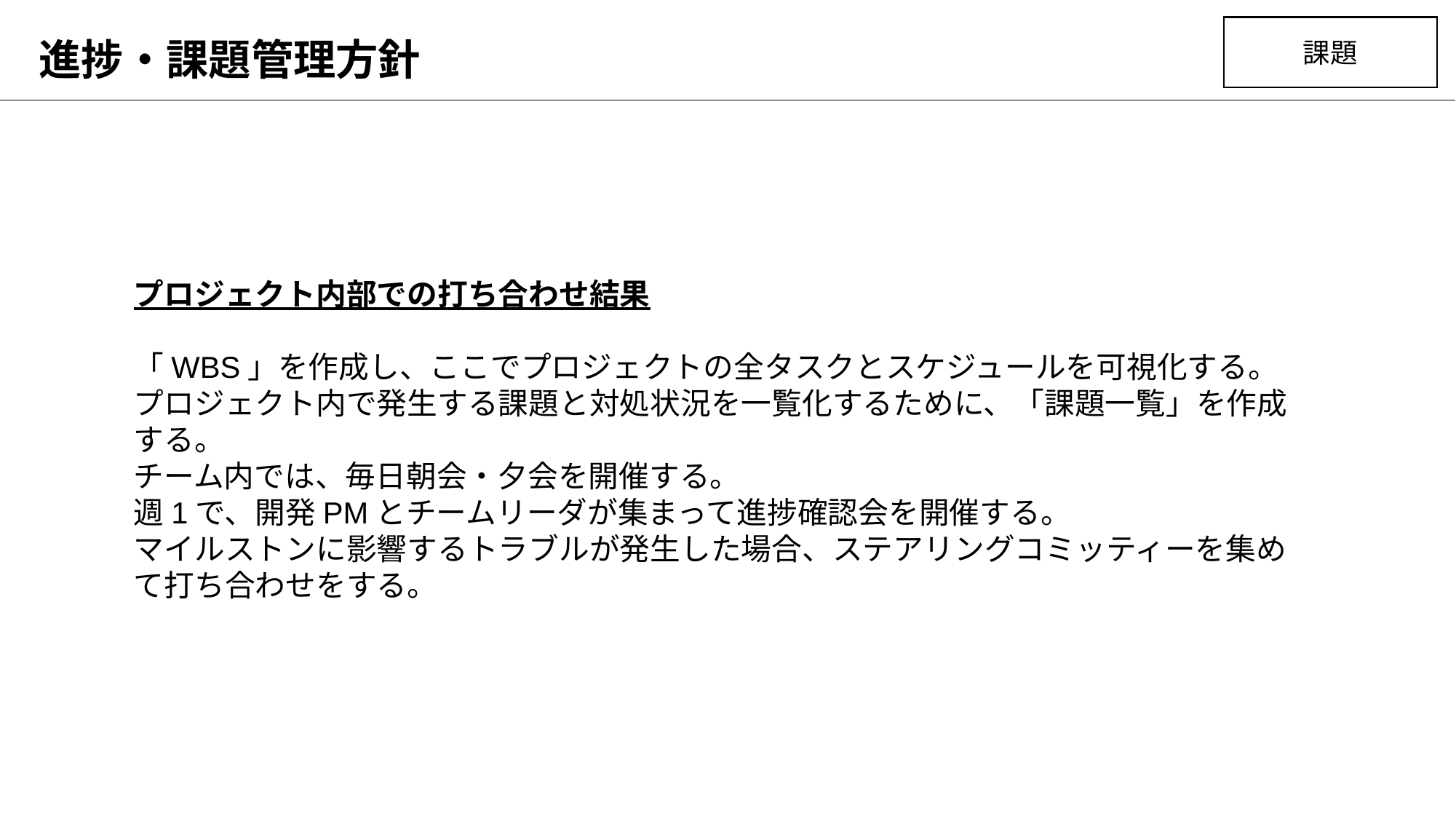

課題
# 進捗・課題管理方針
プロジェクト内部での打ち合わせ結果

「WBS」を作成し、ここでプロジェクトの全タスクとスケジュールを可視化する。
プロジェクト内で発生する課題と対処状況を一覧化するために、「課題一覧」を作成する。
チーム内では、毎日朝会・夕会を開催する。
週1で、開発PMとチームリーダが集まって進捗確認会を開催する。
マイルストンに影響するトラブルが発生した場合、ステアリングコミッティーを集めて打ち合わせをする。